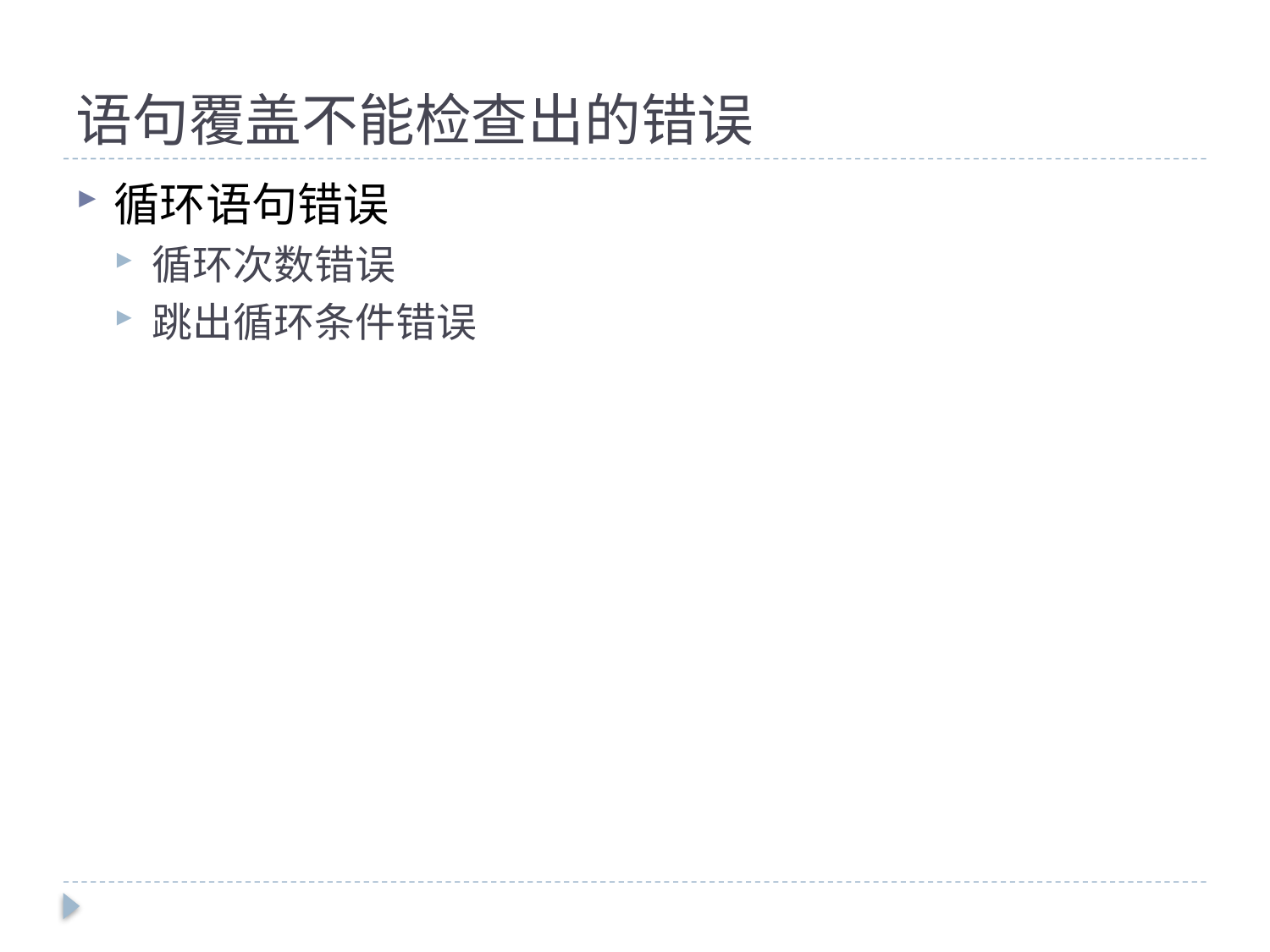

# 语句覆盖不能检查出的错误
循环语句错误
循环次数错误
跳出循环条件错误